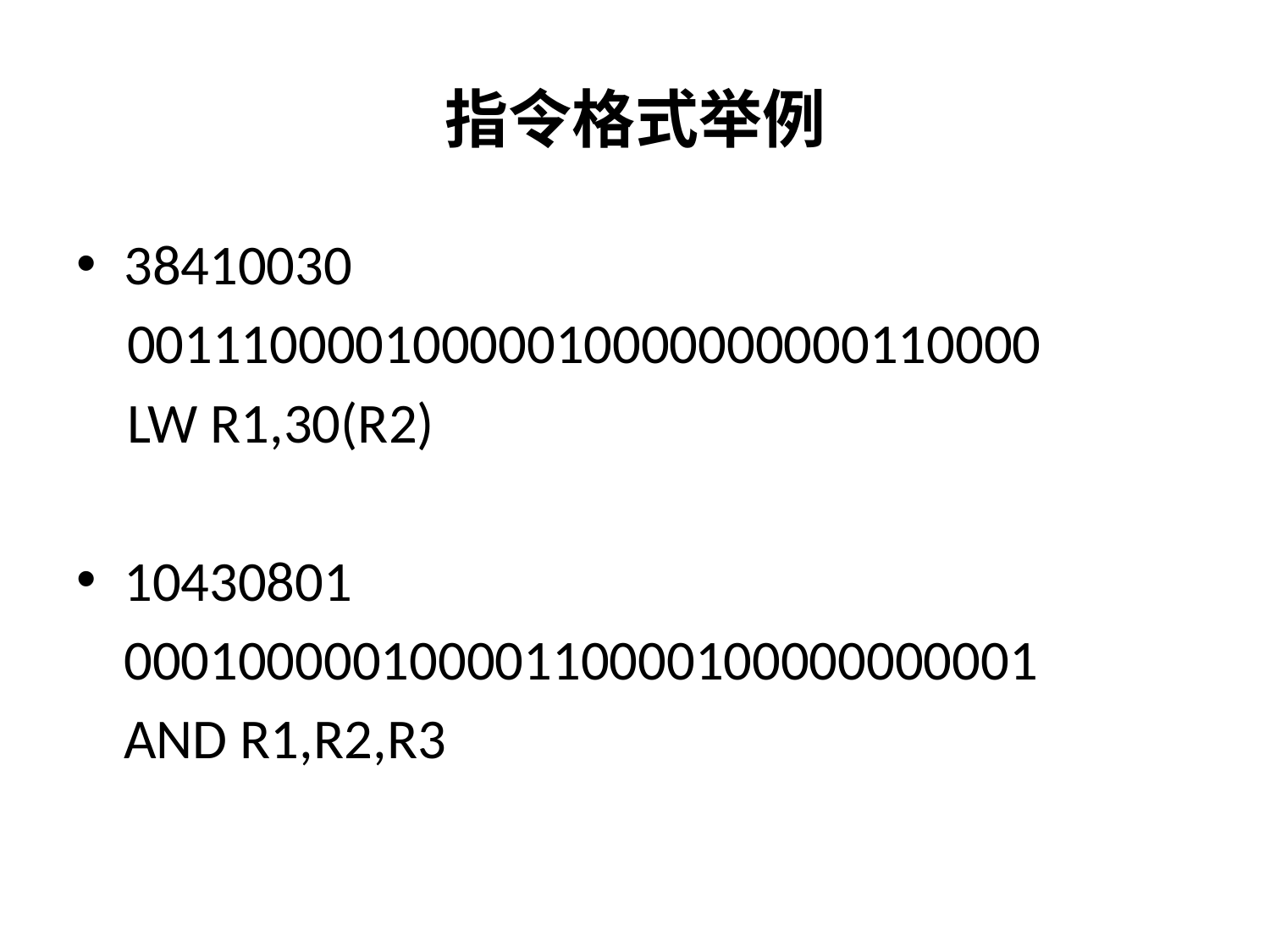

# 指令格式举例
38410030
    00111000010000010000000000110000
    LW R1,30(R2)

10430801
   	00010000010000110000100000000001
	AND R1,R2,R3